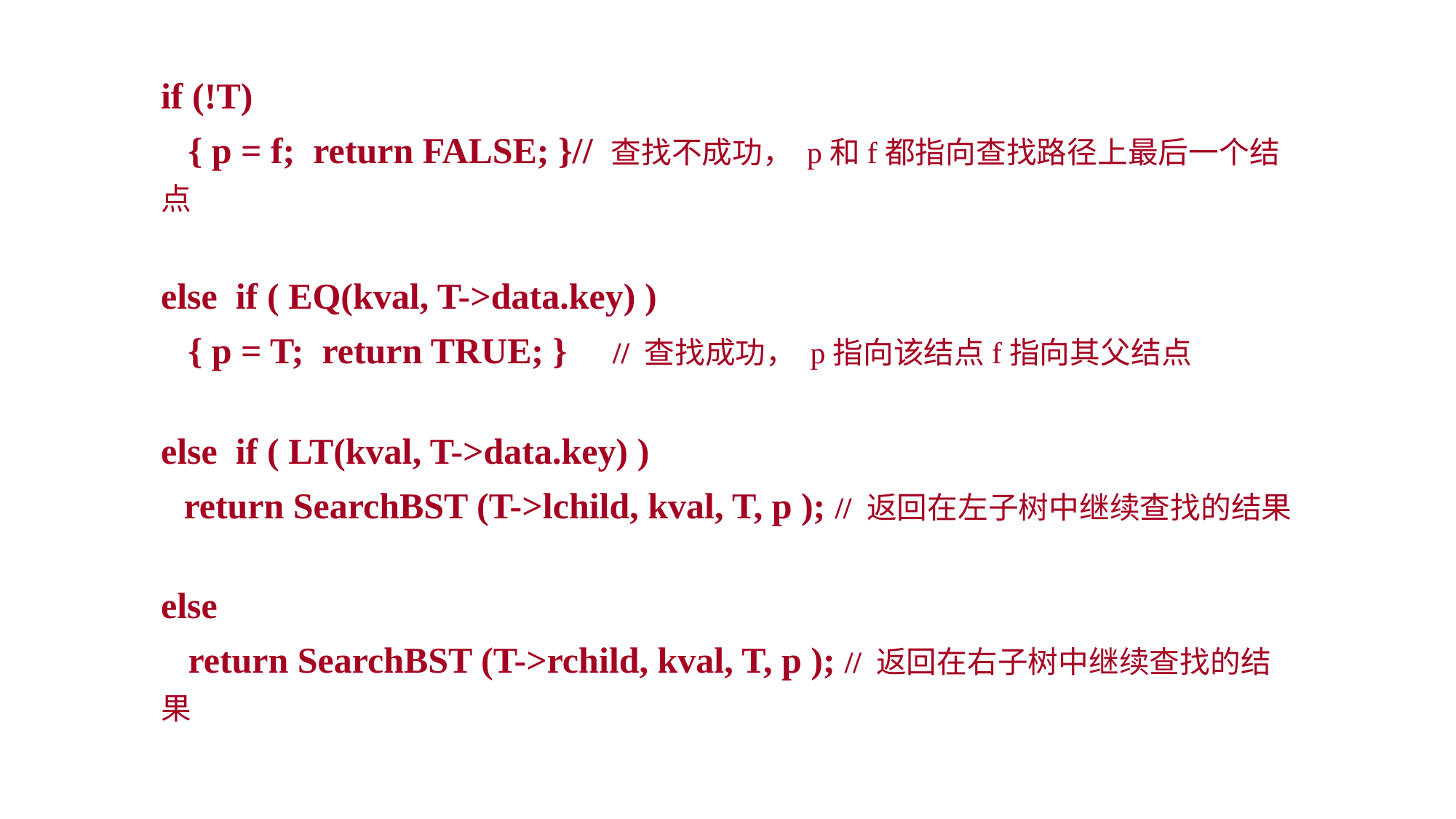

if (!T)
   { p = f;  return FALSE; }// 查找不成功， p和f都指向查找路径上最后一个结点

else  if ( EQ(kval, T->data.key) )
   { p = T;  return TRUE; }     // 查找成功， p指向该结点f指向其父结点

else  if ( LT(kval, T->data.key) )
   return SearchBST (T->lchild, kval, T, p ); // 返回在左子树中继续查找的结果

else
   return SearchBST (T->rchild, kval, T, p ); // 返回在右子树中继续查找的结果